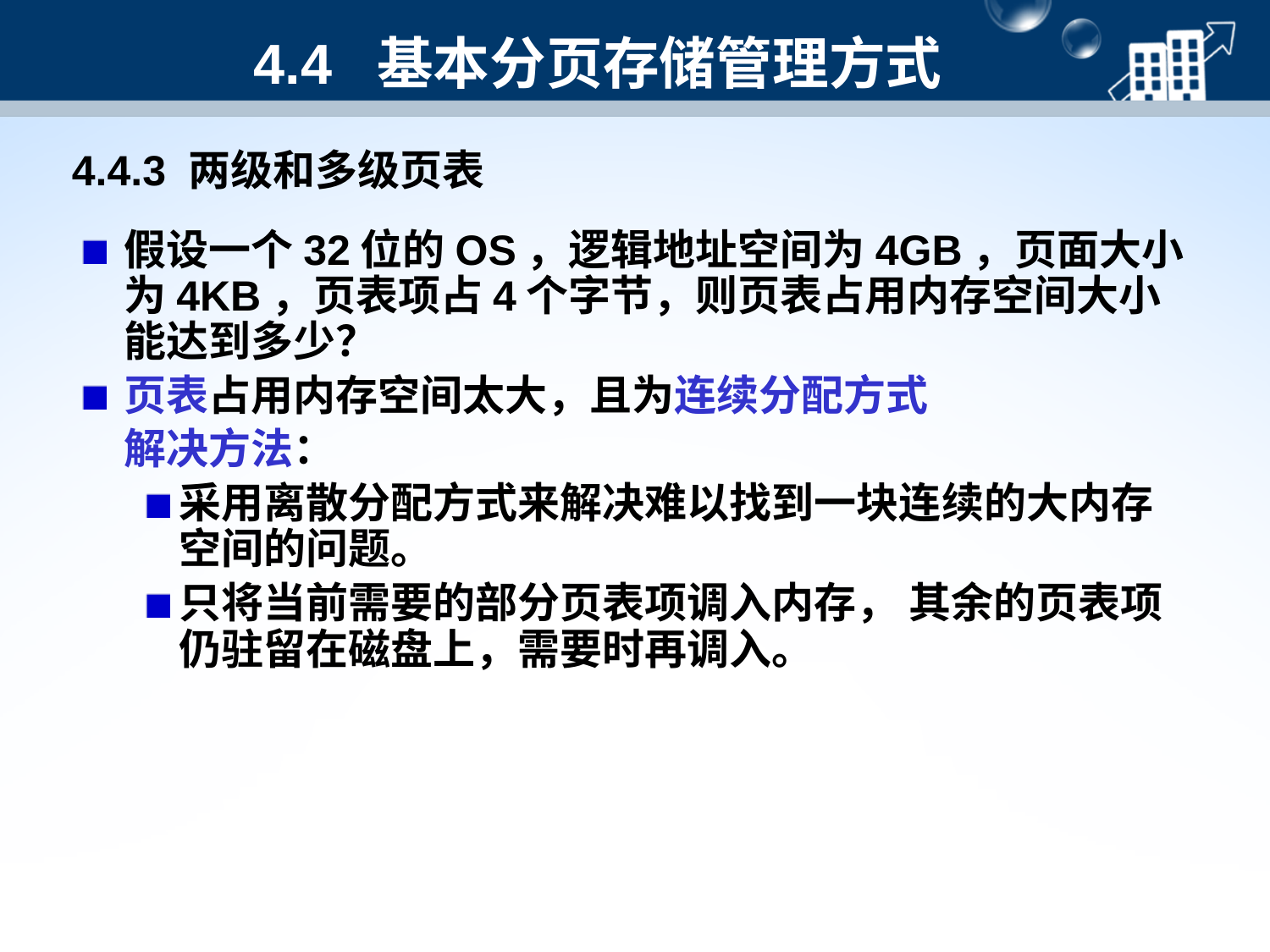

4.4  基本分页存储管理方式
4.4.3 两级和多级页表
假设一个32位的OS，逻辑地址空间为4GB，页面大小为4KB，页表项占4个字节，则页表占用内存空间大小能达到多少？
页表占用内存空间太大，且为连续分配方式
	解决方法：
采用离散分配方式来解决难以找到一块连续的大内存空间的问题。
只将当前需要的部分页表项调入内存， 其余的页表项仍驻留在磁盘上，需要时再调入。